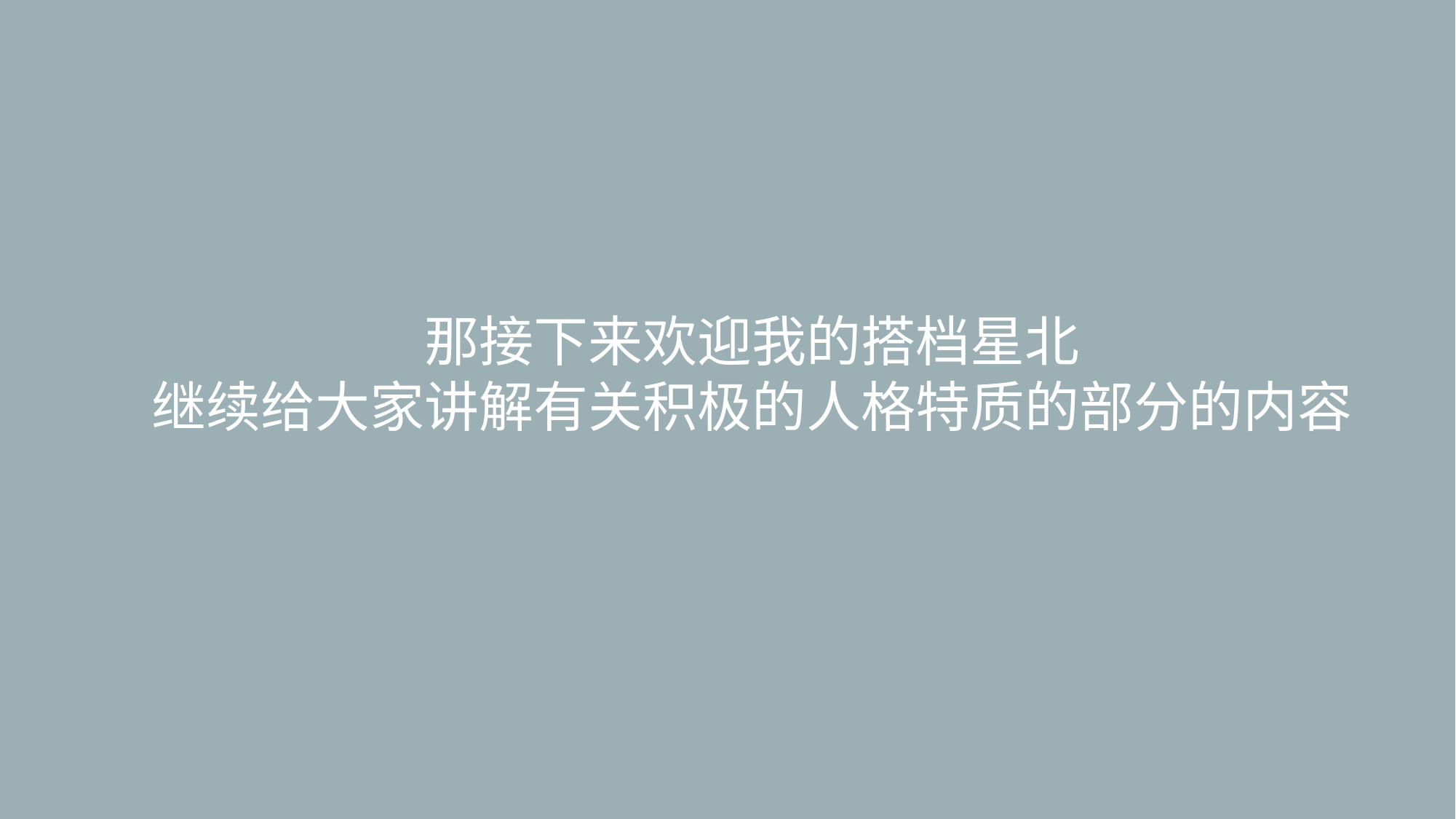

那接下来欢迎我的搭档星北
继续给大家讲解有关积极的人格特质的部分的内容